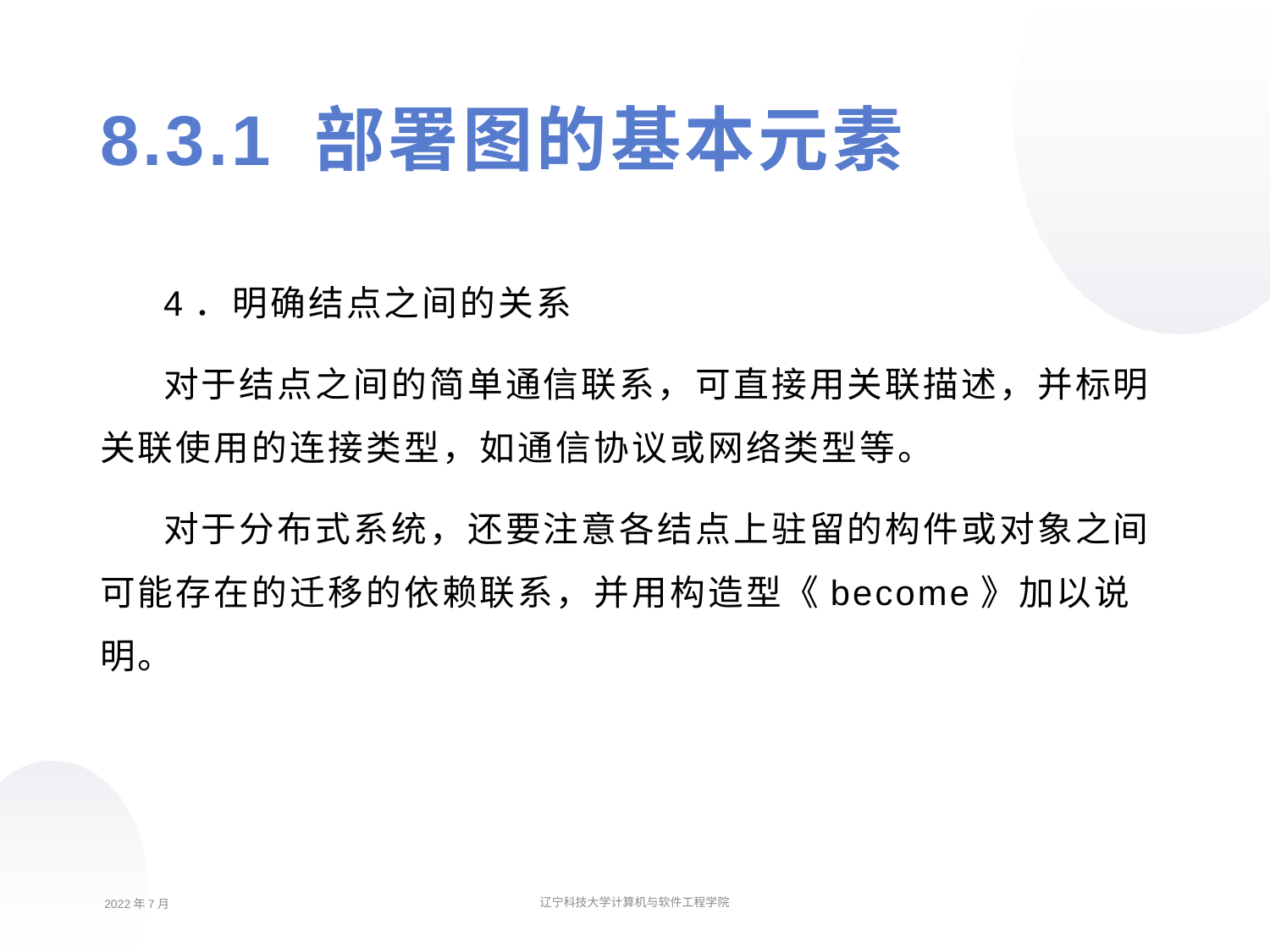

8.3.1 部署图的基本元素
4．明确结点之间的关系
对于结点之间的简单通信联系，可直接用关联描述，并标明关联使用的连接类型，如通信协议或网络类型等。
对于分布式系统，还要注意各结点上驻留的构件或对象之间可能存在的迁移的依赖联系，并用构造型《become》加以说明。

2022年7月
辽宁科技大学计算机与软件工程学院
82